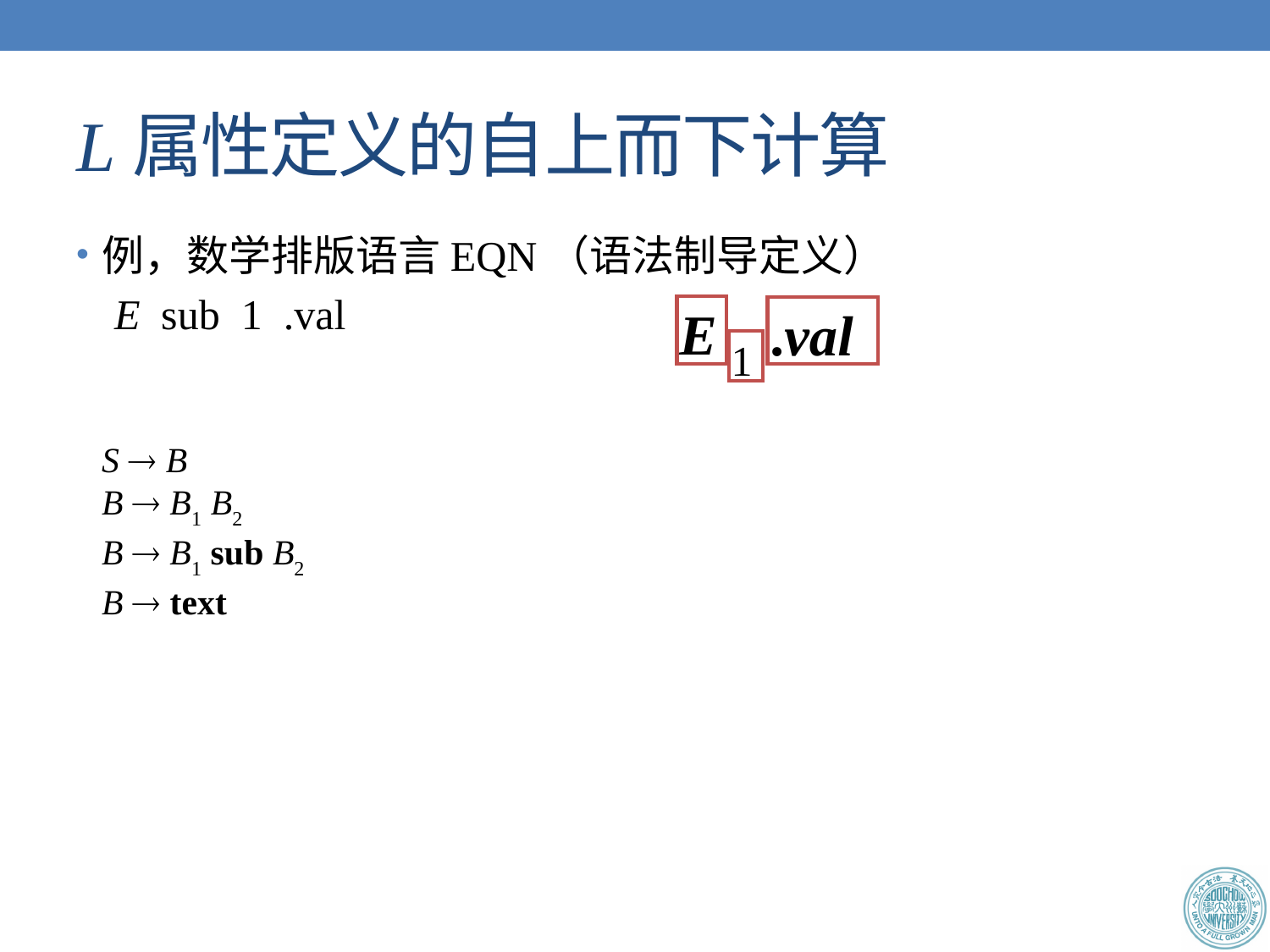

# L属性定义的自上而下计算
例，数学排版语言EQN（语法制导定义）
E  sub  1  .val

	S → B
	B → B1 B2
	B → B1 sub B2
	B → text

E
.val
1